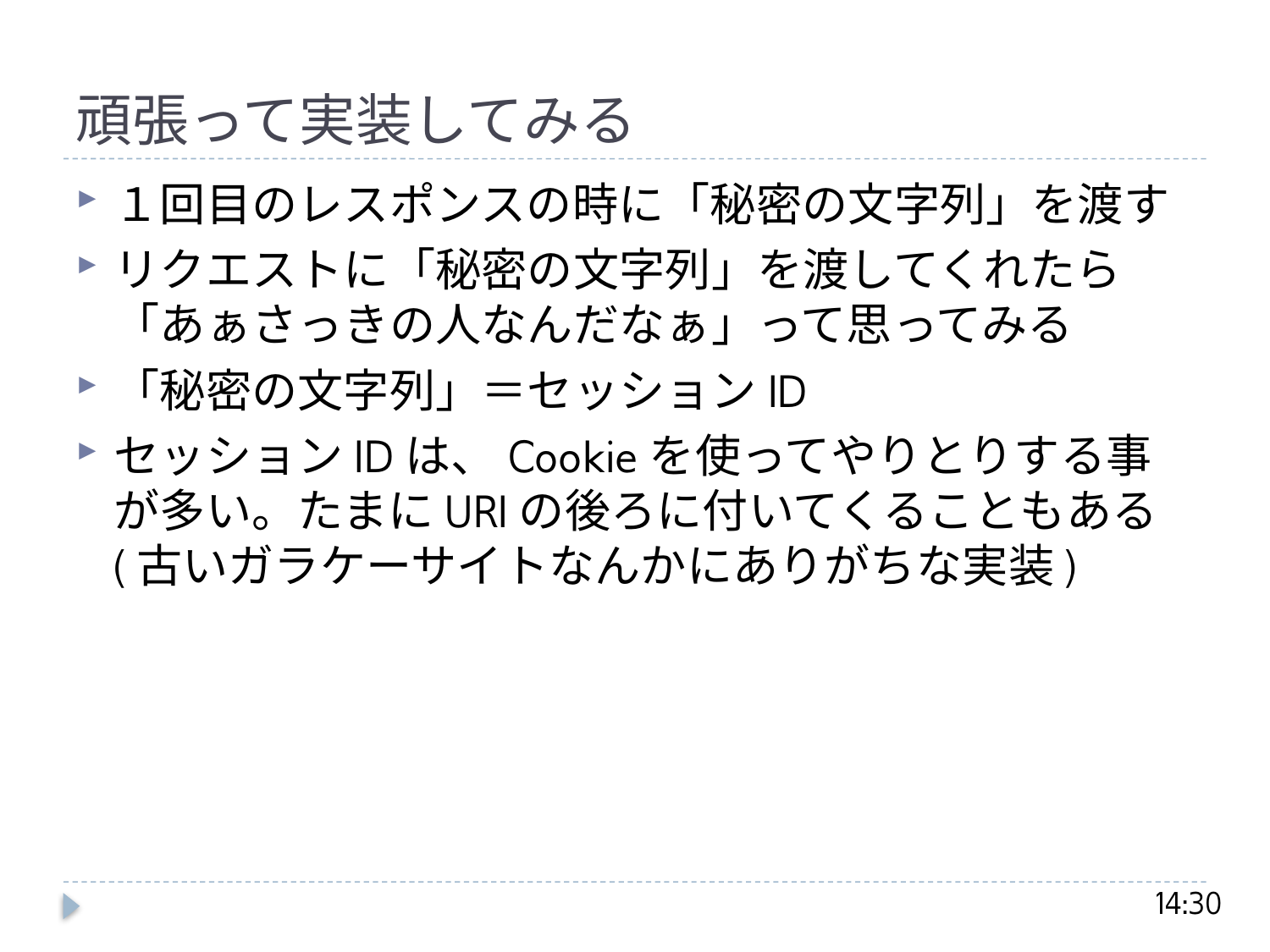

# 頑張って実装してみる
１回目のレスポンスの時に「秘密の文字列」を渡す
リクエストに「秘密の文字列」を渡してくれたら「あぁさっきの人なんだなぁ」って思ってみる
「秘密の文字列」＝セッションID
セッションIDは、Cookieを使ってやりとりする事が多い。たまにURIの後ろに付いてくることもある(古いガラケーサイトなんかにありがちな実装)

14:30